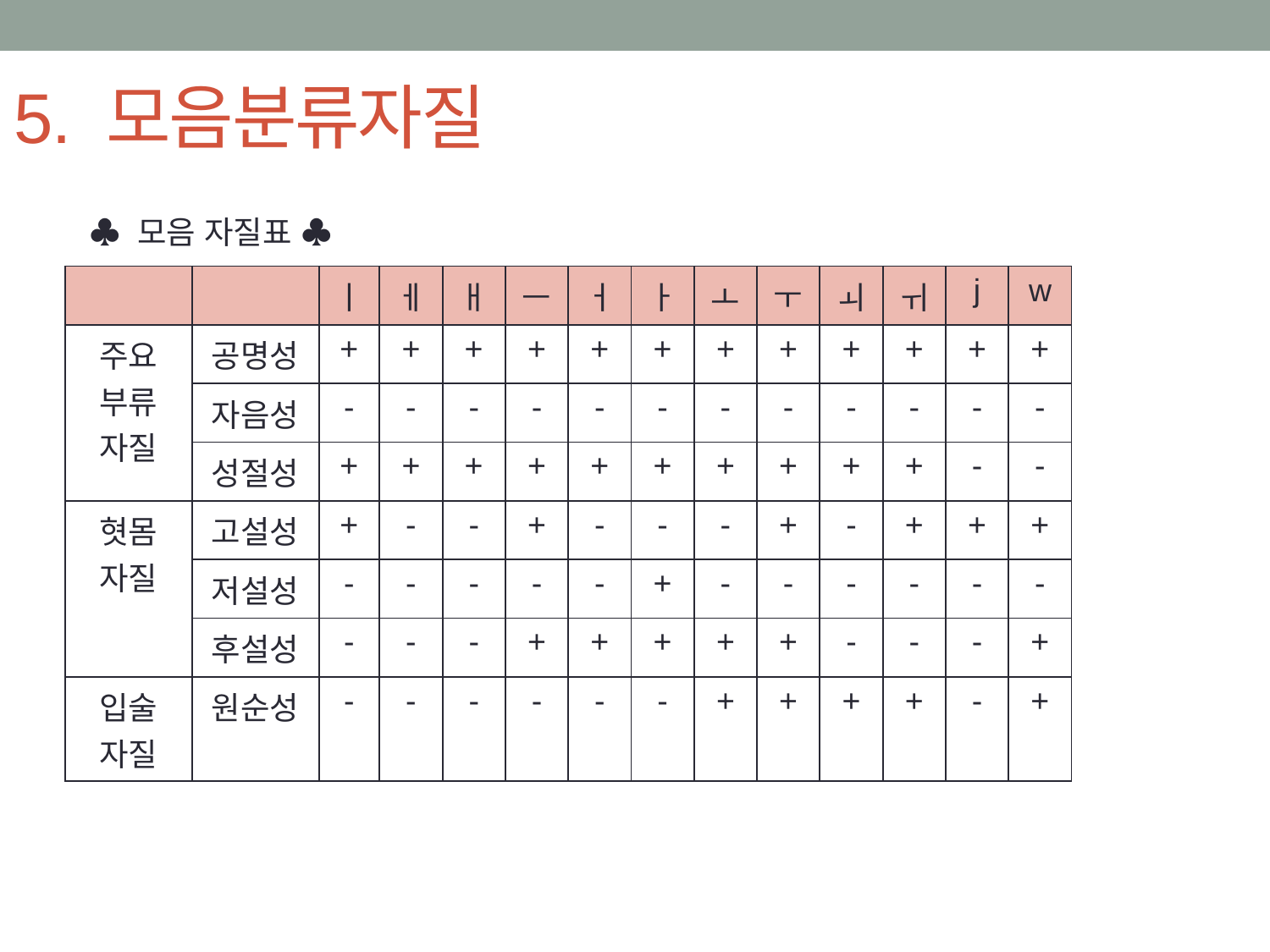

# 5. 모음분류자질
♣ 모음 자질표 ♣

|  |  | ㅣ | ㅔ | ㅐ | ㅡ | ㅓ | ㅏ | ㅗ | ㅜ | ㅚ | ㅟ | j | w |
| --- | --- | --- | --- | --- | --- | --- | --- | --- | --- | --- | --- | --- | --- |
| 주요 부류 자질 | 공명성 | + | + | + | + | + | + | + | + | + | + | + | + |
|  | 자음성 | - | - | - | - | - | - | - | - | - | - | - | - |
|  | 성절성 | + | + | + | + | + | + | + | + | + | + | - | - |
| 혓몸 자질 | 고설성 | + | - | - | + | - | - | - | + | - | + | + | + |
|  | 저설성 | - | - | - | - | - | + | - | - | - | - | - | - |
|  | 후설성 | - | - | - | + | + | + | + | + | - | - | - | + |
| 입술 자질 | 원순성 | - | - | - | - | - | - | + | + | + | + | - | + |